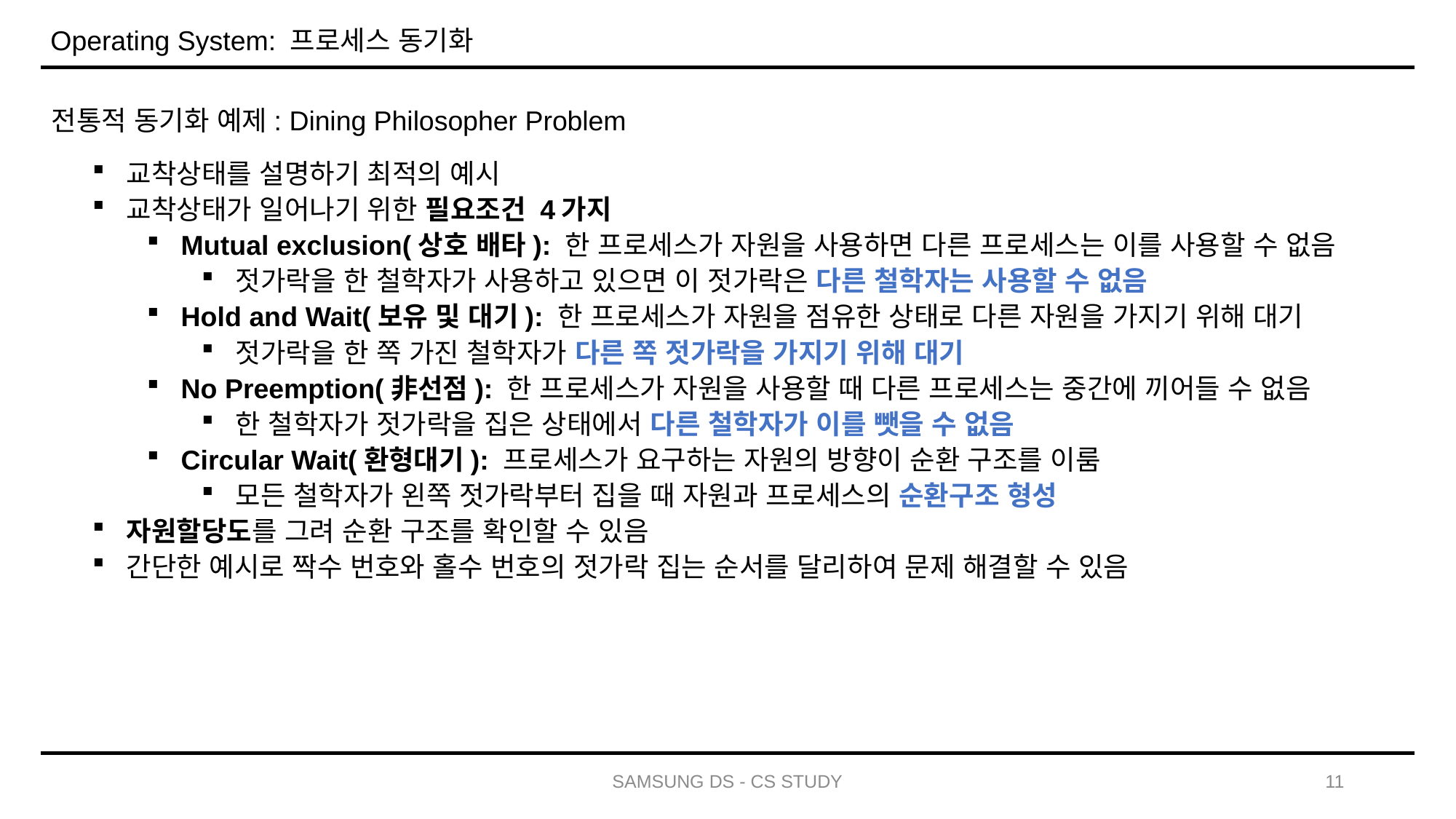

Operating System: 프로세스 동기화
전통적 동기화 예제: Dining Philosopher Problem
교착상태를 설명하기 최적의 예시
교착상태가 일어나기 위한 필요조건 4가지
Mutual exclusion(상호 배타): 한 프로세스가 자원을 사용하면 다른 프로세스는 이를 사용할 수 없음
젓가락을 한 철학자가 사용하고 있으면 이 젓가락은 다른 철학자는 사용할 수 없음
Hold and Wait(보유 및 대기): 한 프로세스가 자원을 점유한 상태로 다른 자원을 가지기 위해 대기
젓가락을 한 쪽 가진 철학자가 다른 쪽 젓가락을 가지기 위해 대기
No Preemption(非선점): 한 프로세스가 자원을 사용할 때 다른 프로세스는 중간에 끼어들 수 없음
한 철학자가 젓가락을 집은 상태에서 다른 철학자가 이를 뺏을 수 없음
Circular Wait(환형대기): 프로세스가 요구하는 자원의 방향이 순환 구조를 이룸
모든 철학자가 왼쪽 젓가락부터 집을 때 자원과 프로세스의 순환구조 형성
자원할당도를 그려 순환 구조를 확인할 수 있음
간단한 예시로 짝수 번호와 홀수 번호의 젓가락 집는 순서를 달리하여 문제 해결할 수 있음
SAMSUNG DS - CS STUDY
11